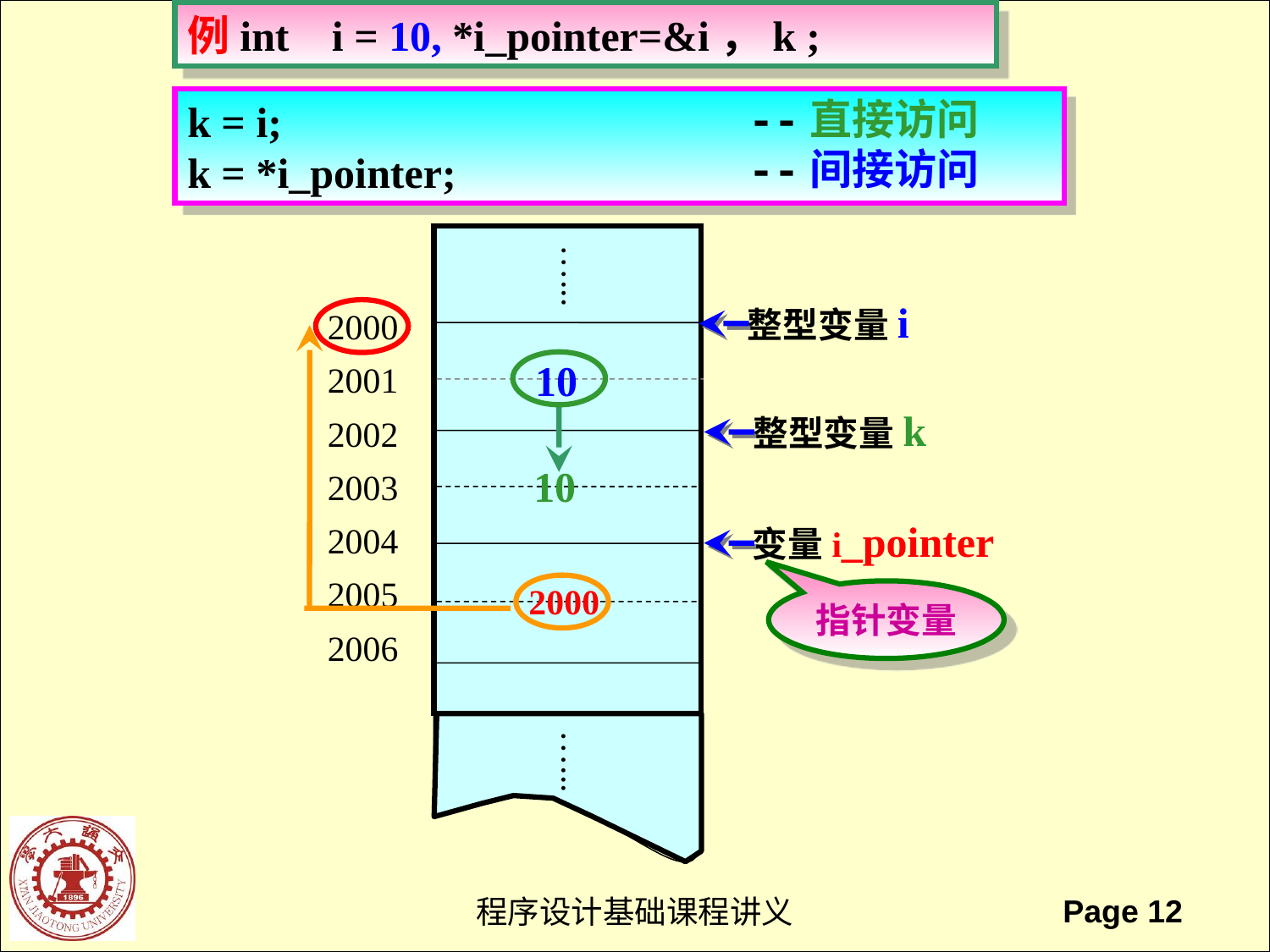

例int    i = 10, *i_pointer=&i，k ;
k = i;
k = *i_pointer;
--直接访问
--间接访问

…...
整型变量i
2000

10
2001

整型变量k
2002

2003

变量i_pointer
2004

2005
2000
指针变量

2006

…...

10